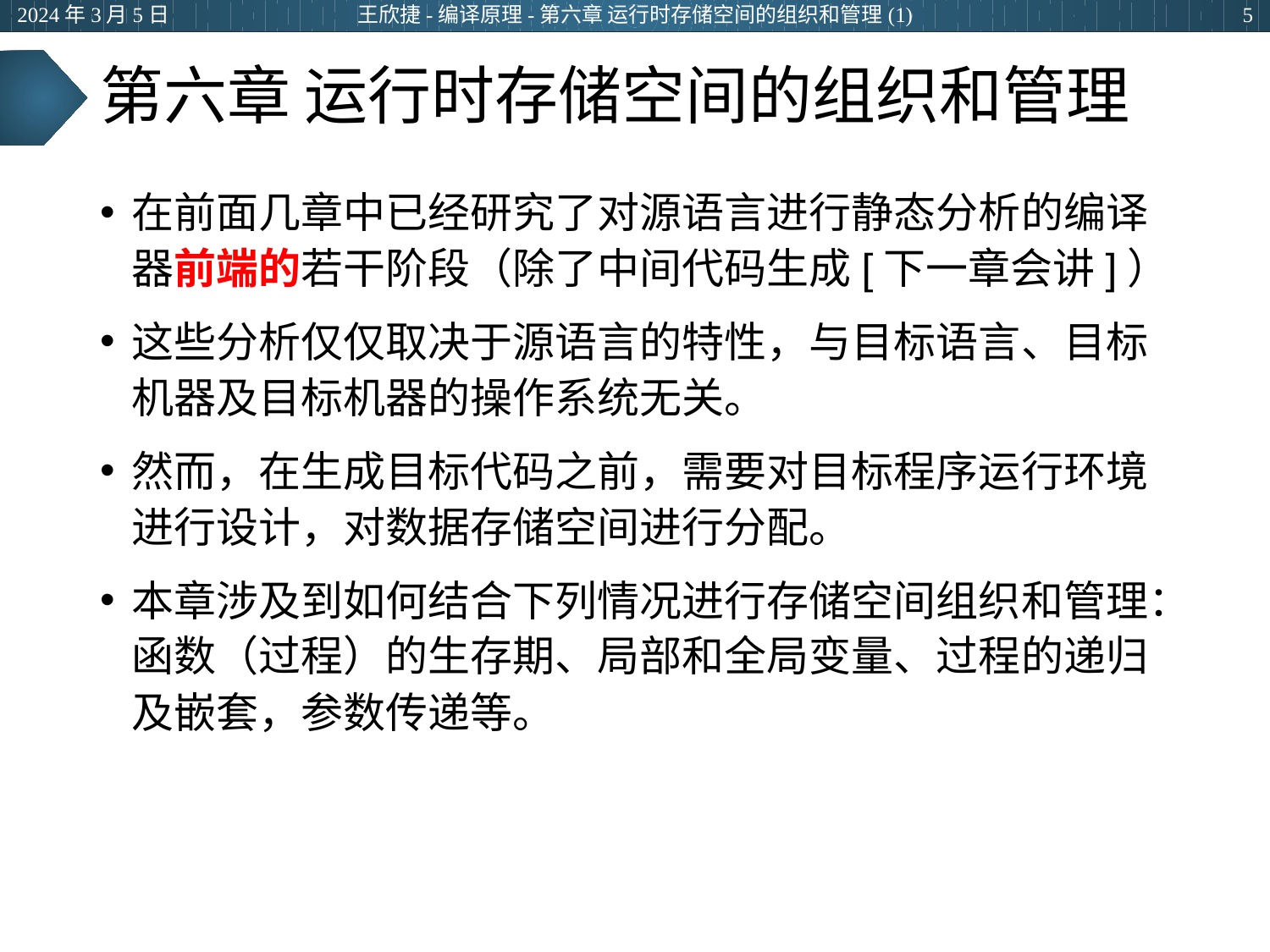

2024年3月5日
王欣捷-编译原理-第六章 运行时存储空间的组织和管理(1)
5
# 第六章 运行时存储空间的组织和管理
在前面几章中已经研究了对源语言进行静态分析的编译器前端的若干阶段（除了中间代码生成[下一章会讲]）
这些分析仅仅取决于源语言的特性，与目标语言、目标机器及目标机器的操作系统无关。
然而，在生成目标代码之前，需要对目标程序运行环境进行设计，对数据存储空间进行分配。
本章涉及到如何结合下列情况进行存储空间组织和管理：函数（过程）的生存期、局部和全局变量、过程的递归及嵌套，参数传递等。